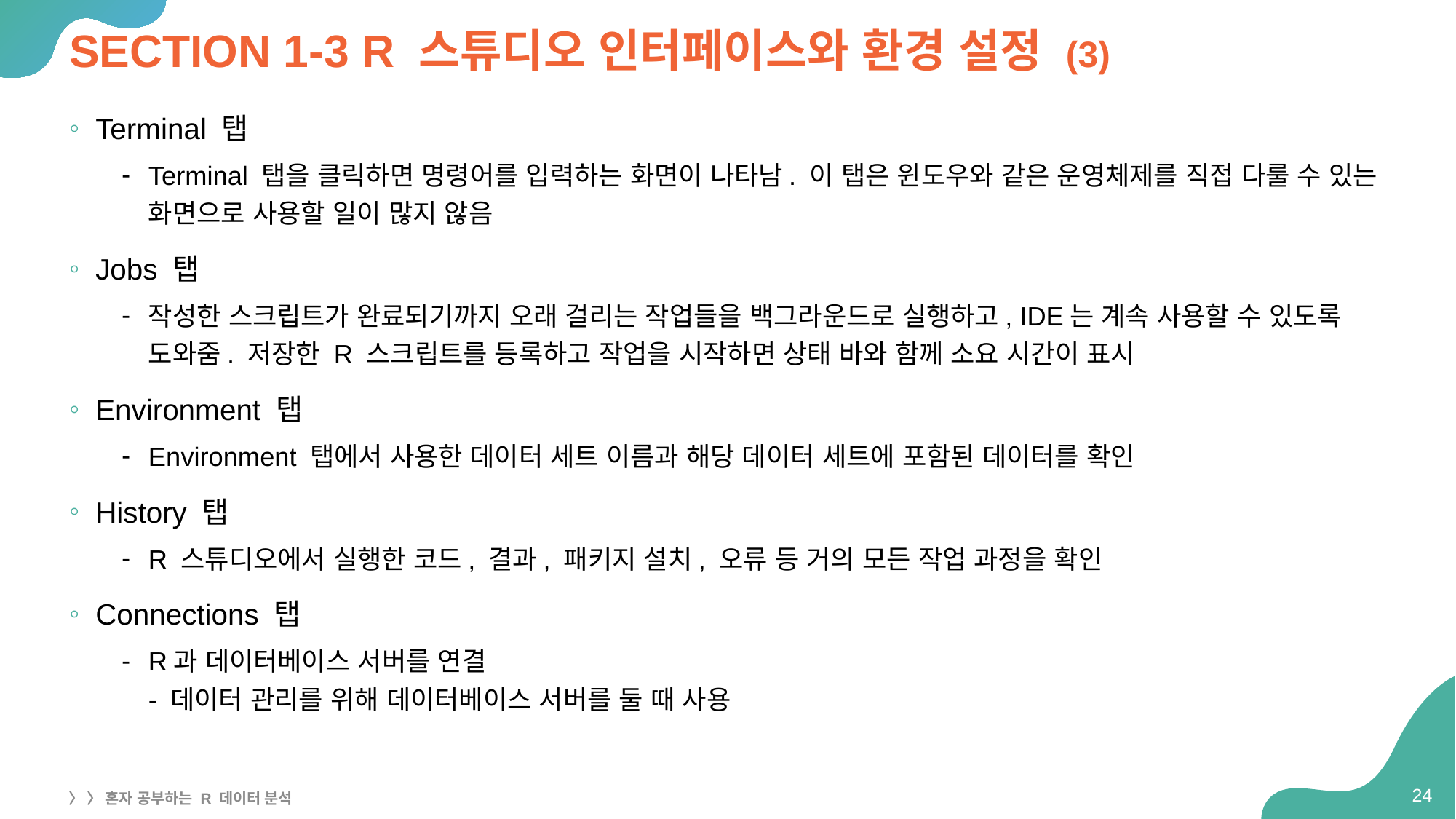

# SECTION 1-3 R 스튜디오 인터페이스와 환경 설정 (3)
Terminal 탭
Terminal 탭을 클릭하면 명령어를 입력하는 화면이 나타남. 이 탭은 윈도우와 같은 운영체제를 직접 다룰 수 있는 화면으로 사용할 일이 많지 않음
Jobs 탭
작성한 스크립트가 완료되기까지 오래 걸리는 작업들을 백그라운드로 실행하고, IDE는 계속 사용할 수 있도록 도와줌. 저장한 R 스크립트를 등록하고 작업을 시작하면 상태 바와 함께 소요 시간이 표시
Environment 탭
Environment 탭에서 사용한 데이터 세트 이름과 해당 데이터 세트에 포함된 데이터를 확인
History 탭
R 스튜디오에서 실행한 코드, 결과, 패키지 설치, 오류 등 거의 모든 작업 과정을 확인
Connections 탭
R과 데이터베이스 서버를 연결
- 데이터 관리를 위해 데이터베이스 서버를 둘 때 사용
24
〉 〉 혼자 공부하는 R 데이터 분석